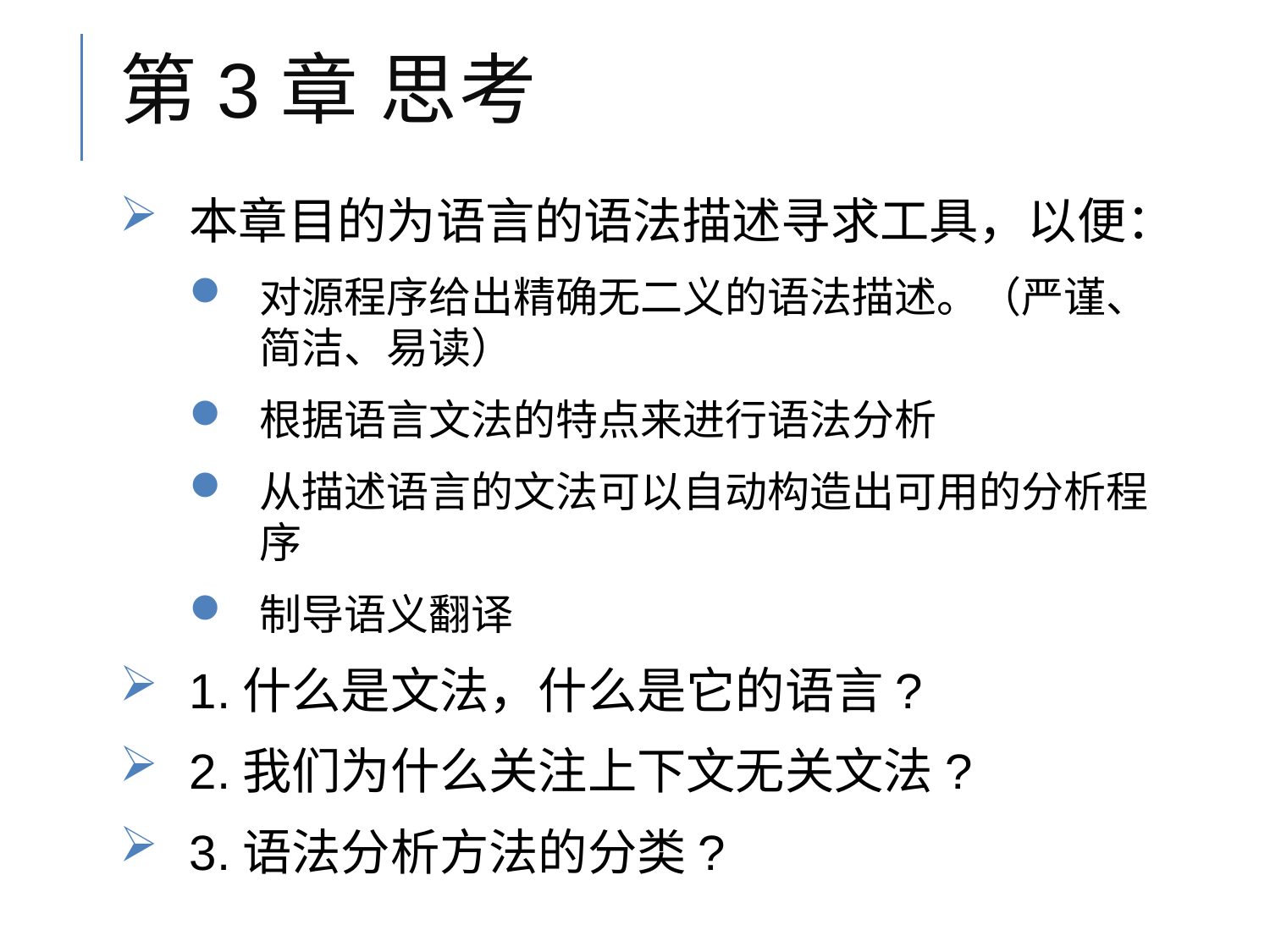

# 第3章 思考
本章目的为语言的语法描述寻求工具，以便：
对源程序给出精确无二义的语法描述。（严谨、简洁、易读）
根据语言文法的特点来进行语法分析
从描述语言的文法可以自动构造出可用的分析程序
制导语义翻译
1.什么是文法，什么是它的语言?
2.我们为什么关注上下文无关文法?
3.语法分析方法的分类?
74